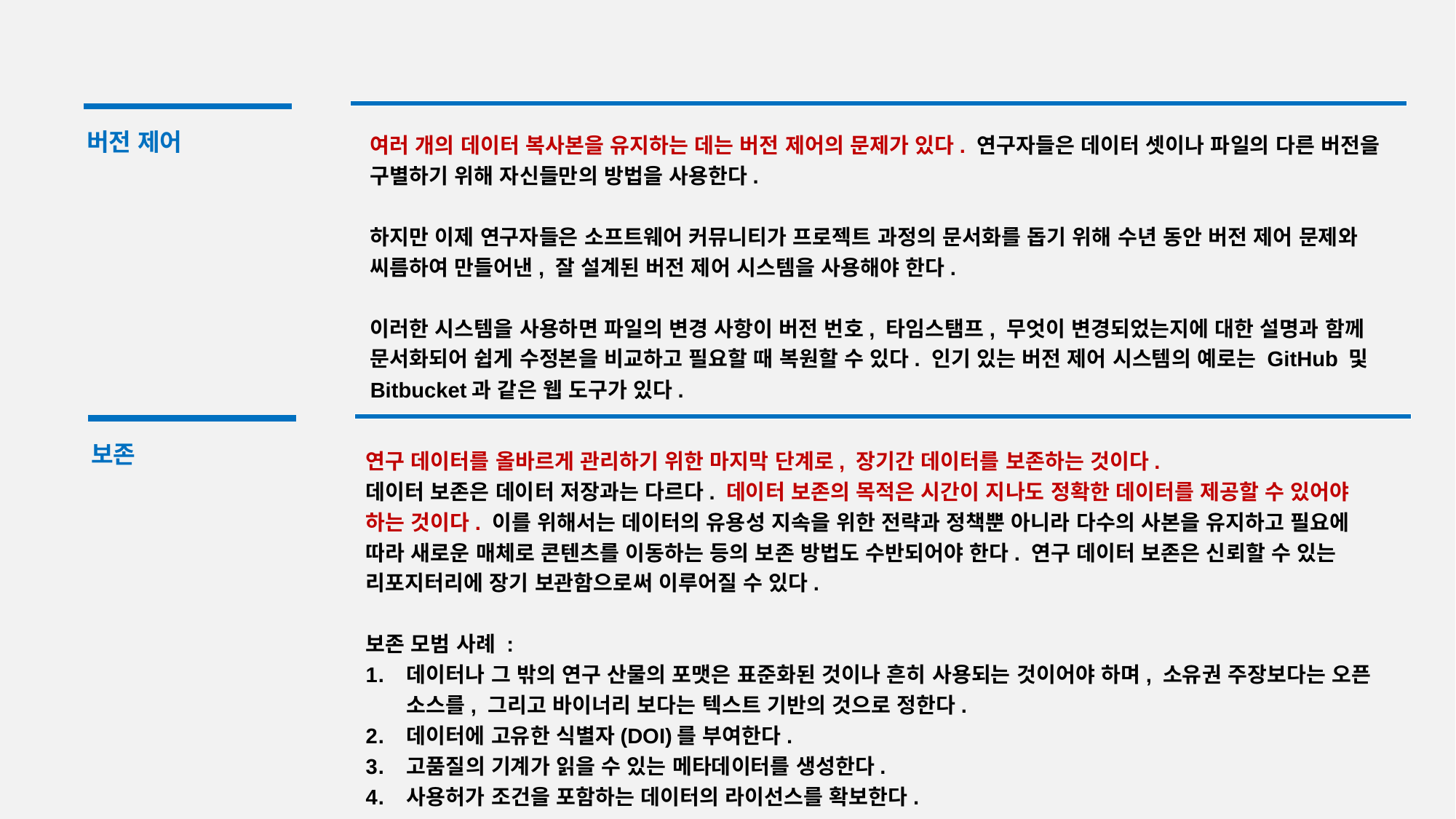

버전 제어
여러 개의 데이터 복사본을 유지하는 데는 버전 제어의 문제가 있다. 연구자들은 데이터 셋이나 파일의 다른 버전을 구별하기 위해 자신들만의 방법을 사용한다.

하지만 이제 연구자들은 소프트웨어 커뮤니티가 프로젝트 과정의 문서화를 돕기 위해 수년 동안 버전 제어 문제와 씨름하여 만들어낸, 잘 설계된 버전 제어 시스템을 사용해야 한다.

이러한 시스템을 사용하면 파일의 변경 사항이 버전 번호, 타임스탬프, 무엇이 변경되었는지에 대한 설명과 함께 문서화되어 쉽게 수정본을 비교하고 필요할 때 복원할 수 있다. 인기 있는 버전 제어 시스템의 예로는 GitHub 및 Bitbucket과 같은 웹 도구가 있다.

보존
연구 데이터를 올바르게 관리하기 위한 마지막 단계로, 장기간 데이터를 보존하는 것이다.
데이터 보존은 데이터 저장과는 다르다. 데이터 보존의 목적은 시간이 지나도 정확한 데이터를 제공할 수 있어야 하는 것이다. 이를 위해서는 데이터의 유용성 지속을 위한 전략과 정책뿐 아니라 다수의 사본을 유지하고 필요에 따라 새로운 매체로 콘텐츠를 이동하는 등의 보존 방법도 수반되어야 한다. 연구 데이터 보존은 신뢰할 수 있는 리포지터리에 장기 보관함으로써 이루어질 수 있다.

보존 모범 사례 :
데이터나 그 밖의 연구 산물의 포맷은 표준화된 것이나 흔히 사용되는 것이어야 하며, 소유권 주장보다는 오픈 소스를, 그리고 바이너리 보다는 텍스트 기반의 것으로 정한다.
데이터에 고유한 식별자(DOI)를 부여한다.
고품질의 기계가 읽을 수 있는 메타데이터를 생성한다.
사용허가 조건을 포함하는 데이터의 라이선스를 확보한다.